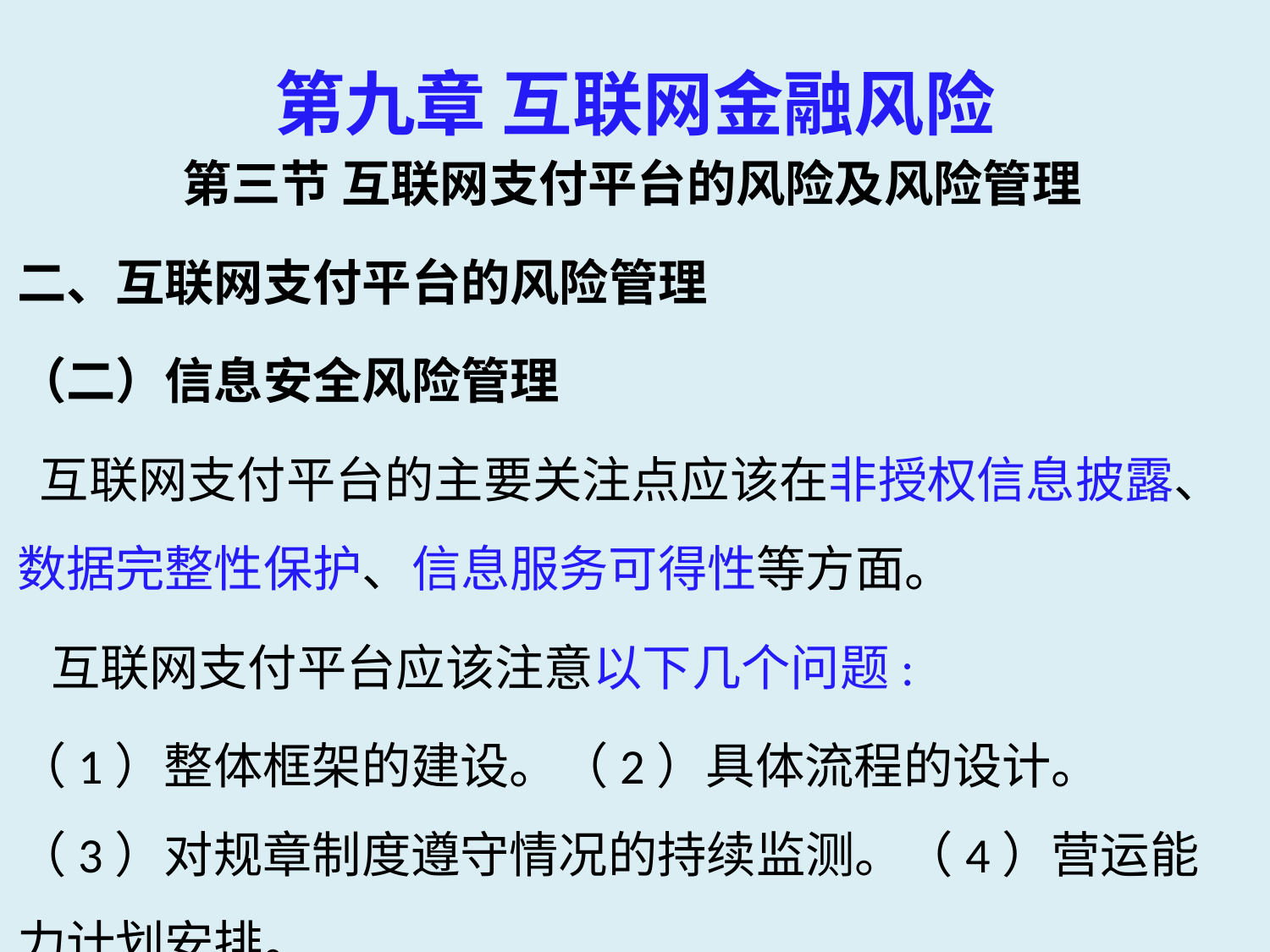

# 第九章 互联网金融风险
第三节 互联网支付平台的风险及风险管理
二、互联网支付平台的风险管理
（二）信息安全风险管理
  互联网支付平台的主要关注点应该在非授权信息披露、数据完整性保护、信息服务可得性等方面。
  互联网支付平台应该注意以下几个问题:
（1）整体框架的建设。（2）具体流程的设计。（3）对规章制度遵守情况的持续监测。（4）营运能力计划安排。
35